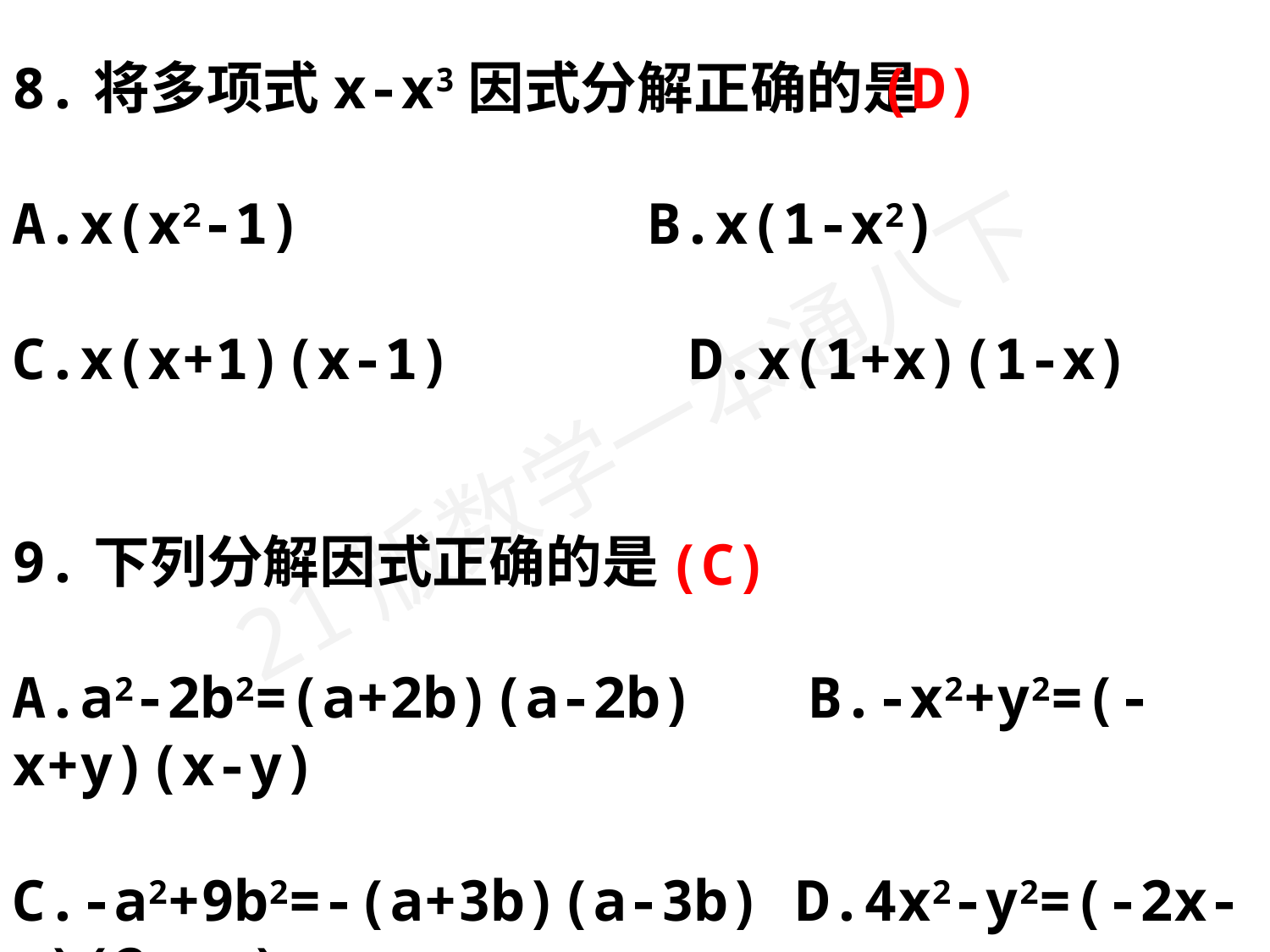

8.将多项式x-x3因式分解正确的是

A.x(x2-1)       	B.x(1-x2)

C.x(x+1)(x-1)	     D.x(1+x)(1-x)

9.下列分解因式正确的是

A.a2-2b2=(a+2b)(a-2b)	 B.-x2+y2=(-x+y)(x-y)

C.-a2+9b2=-(a+3b)(a-3b) D.4x2-y2=(-2x-y)(2x+y)
(D)
(C)